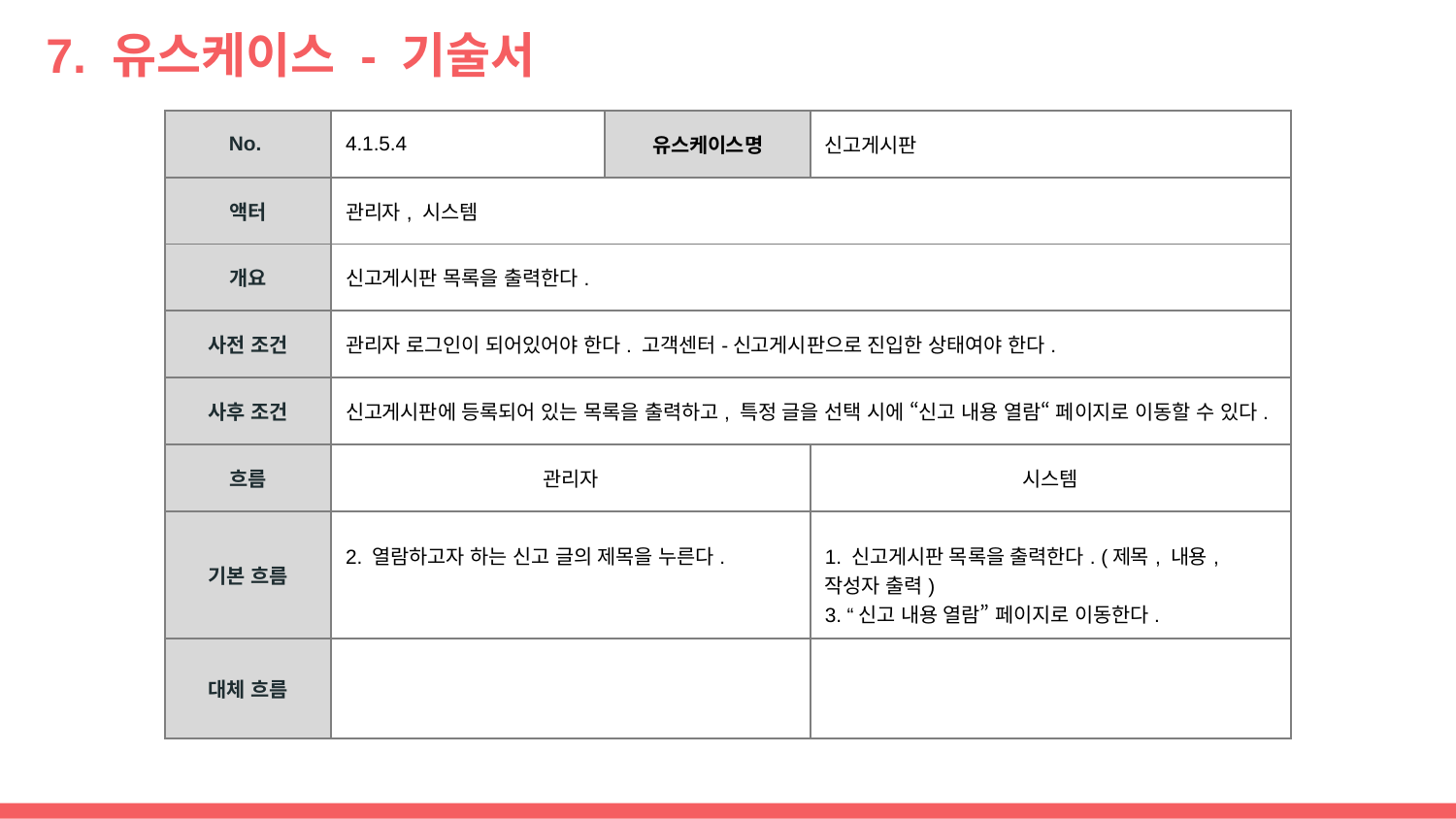

# 7. 유스케이스 - 기술서
| No. | 4.1.5.4 | 유스케이스명 | 신고게시판 |
| --- | --- | --- | --- |
| 액터 | 관리자, 시스템 |  |  |
| 개요 | 신고게시판 목록을 출력한다. |  |  |
| 사전 조건 | 관리자 로그인이 되어있어야 한다. 고객센터-신고게시판으로 진입한 상태여야 한다. |  |  |
| 사후 조건 | 신고게시판에 등록되어 있는 목록을 출력하고, 특정 글을 선택 시에 “신고 내용 열람“ 페이지로 이동할 수 있다. |  |  |
| 흐름 | 관리자 |  | 시스템 |
| 기본 흐름 | 2. 열람하고자 하는 신고 글의 제목을 누른다. |  | 1. 신고게시판 목록을 출력한다. (제목, 내용, 작성자 출력) 3. “신고 내용 열람” 페이지로 이동한다. |
| 대체 흐름 |  |  |  |